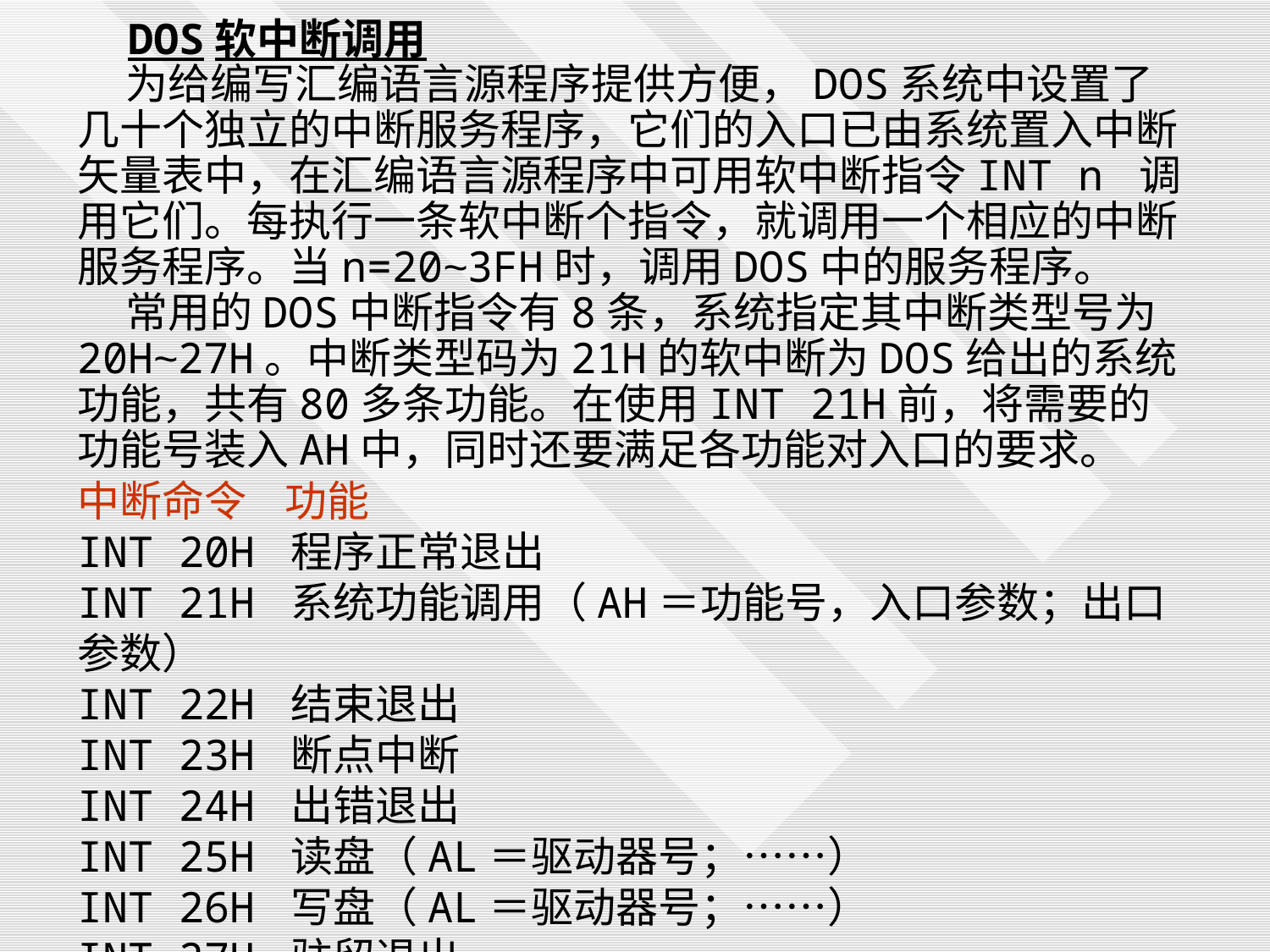

DOS软中断调用
    为给编写汇编语言源程序提供方便，DOS系统中设置了几十个独立的中断服务程序，它们的入口已由系统置入中断矢量表中，在汇编语言源程序中可用软中断指令INT n 调用它们。每执行一条软中断个指令，就调用一个相应的中断
服务程序。当n=20~3FH时，调用DOS中的服务程序。
    常用的DOS中断指令有8条，系统指定其中断类型号为20H~27H。中断类型码为21H的软中断为DOS给出的系统功能，共有80多条功能。在使用INT 21H前，将需要的功能号装入AH中，同时还要满足各功能对入口的要求。
中断命令    功能
INT 20H 程序正常退出
INT 21H 系统功能调用（AH＝功能号，入口参数；出口参数）
INT 22H 结束退出
INT 23H 断点中断
INT 24H 出错退出
INT 25H 读盘（AL＝驱动器号；……）
INT 26H 写盘（AL＝驱动器号；……）
INT 27H 驻留退出